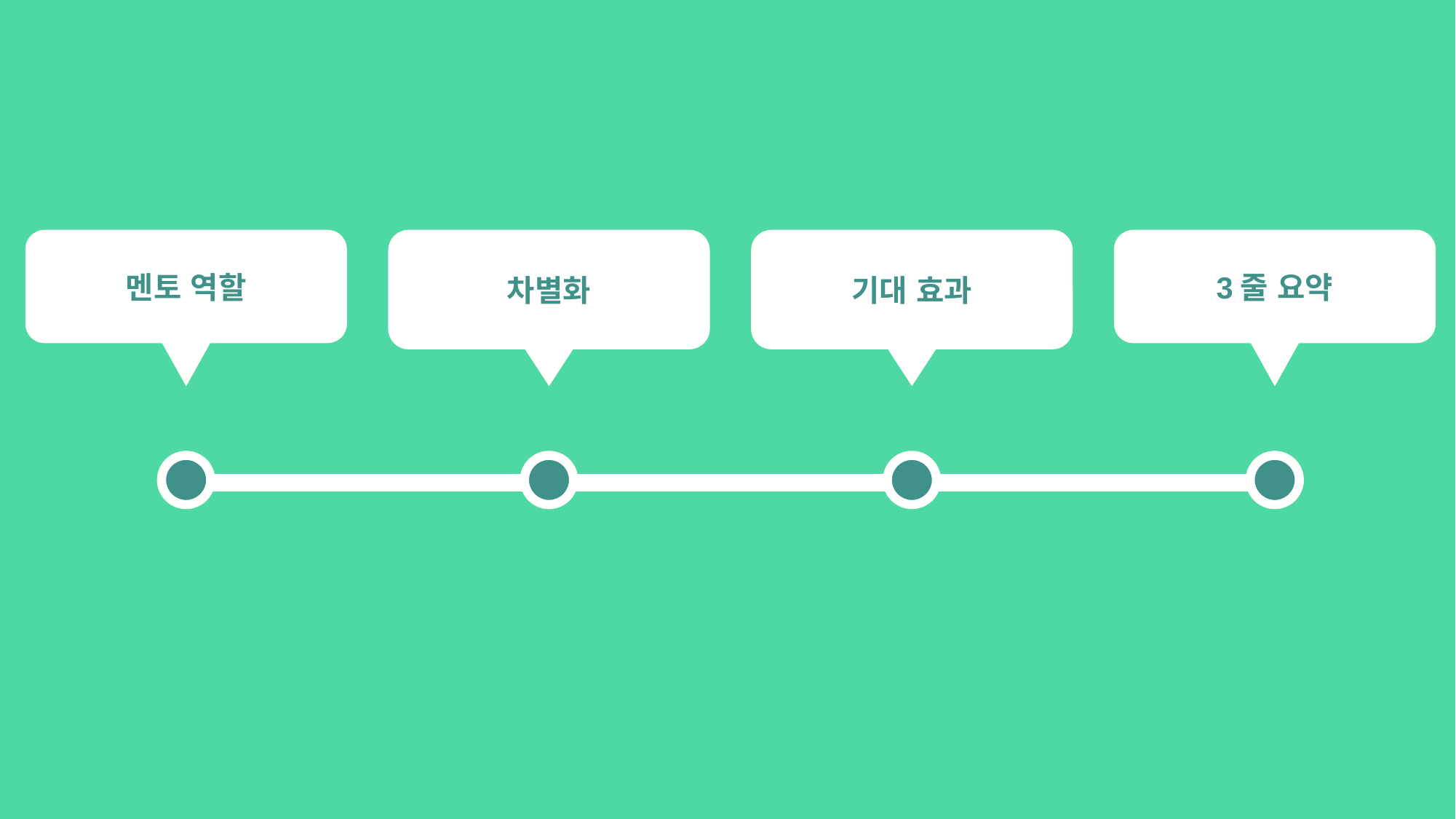

차별화

기대 효과

3줄 요약

멘토 역할